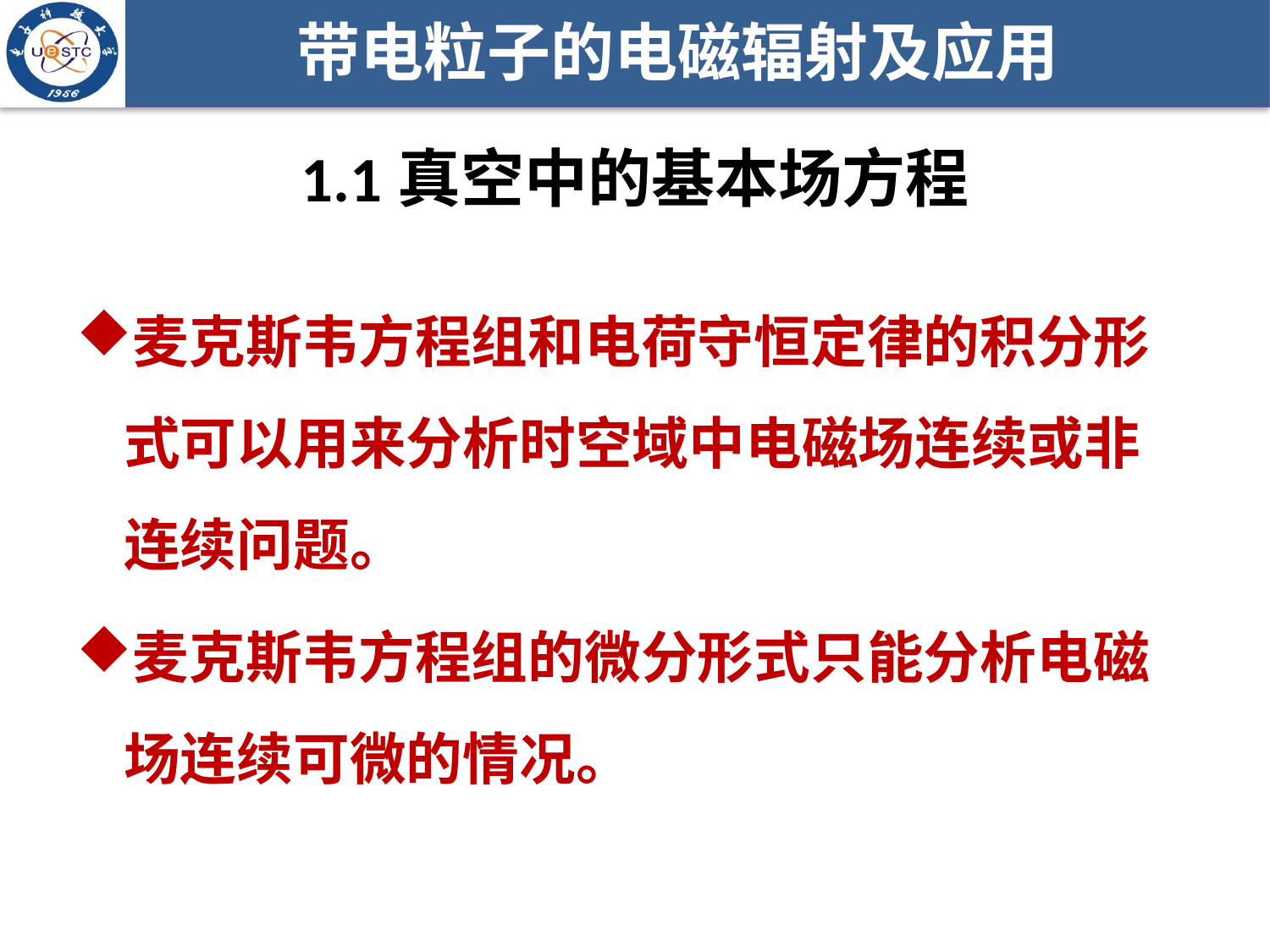

# 1.1真空中的基本场方程
麦克斯韦方程组和电荷守恒定律的积分形式可以用来分析时空域中电磁场连续或非连续问题。
麦克斯韦方程组的微分形式只能分析电磁场连续可微的情况。